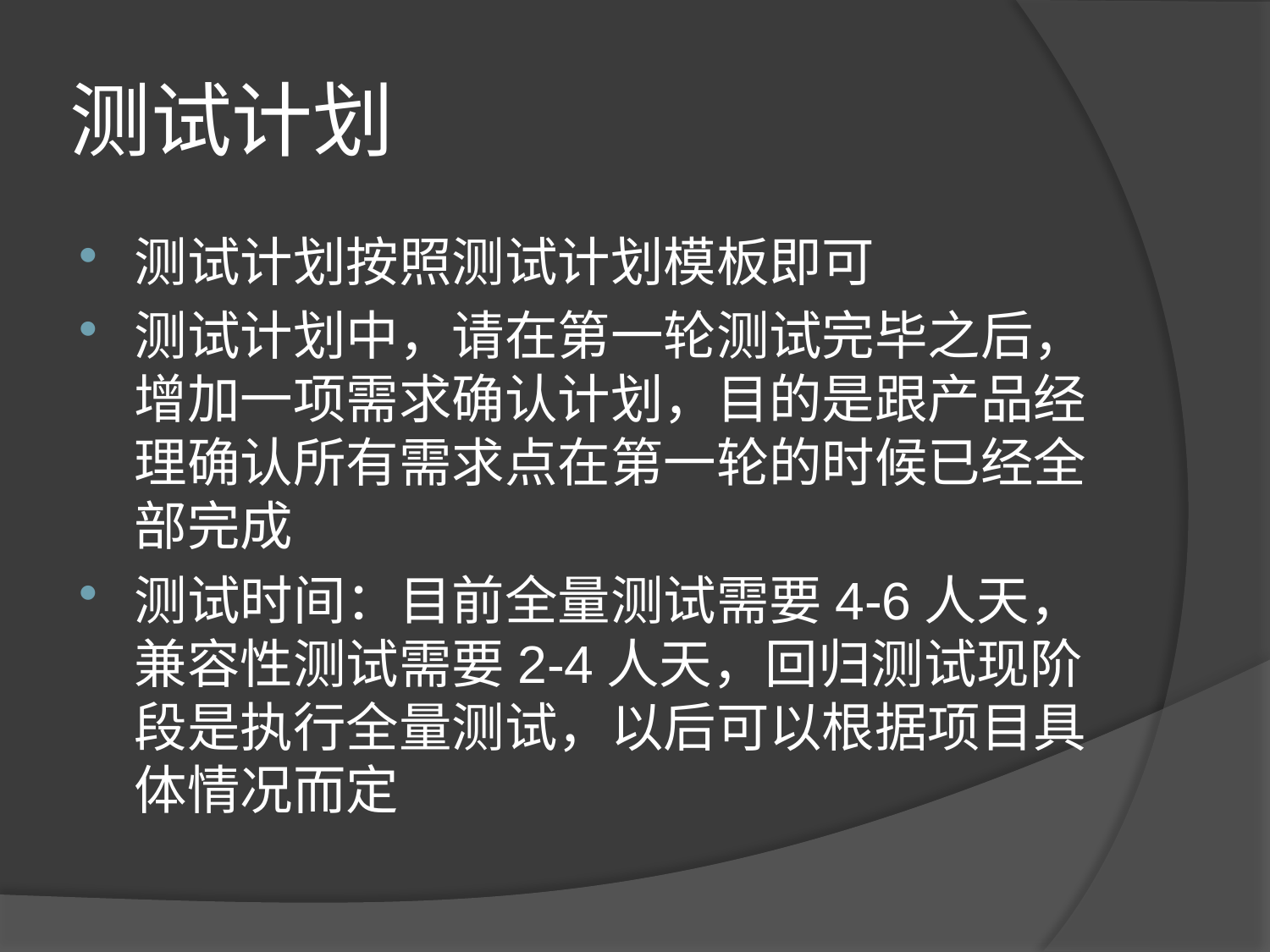

# 测试计划
测试计划按照测试计划模板即可
测试计划中，请在第一轮测试完毕之后，增加一项需求确认计划，目的是跟产品经理确认所有需求点在第一轮的时候已经全部完成
测试时间：目前全量测试需要4-6人天，兼容性测试需要2-4人天，回归测试现阶段是执行全量测试，以后可以根据项目具体情况而定